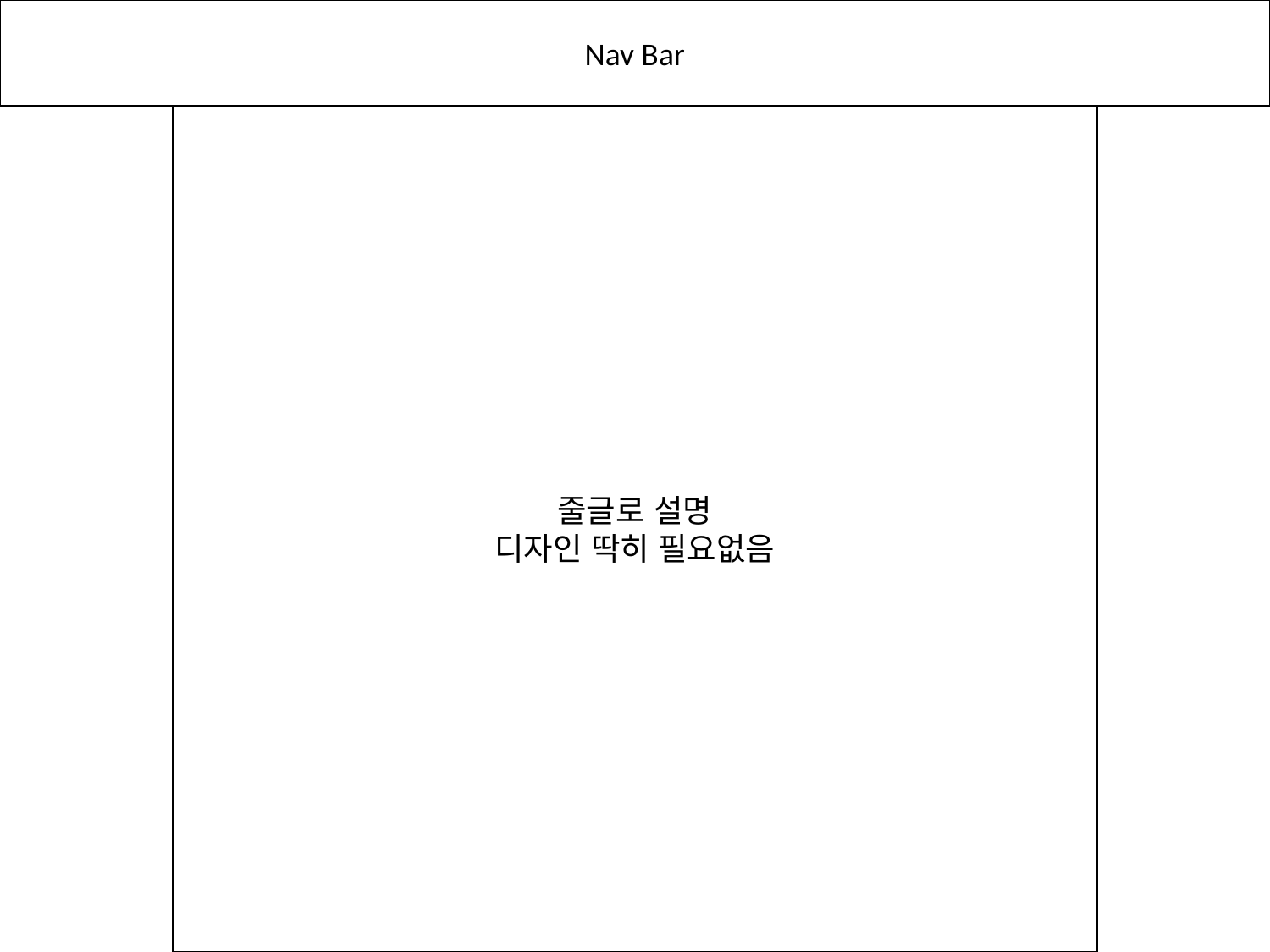

Nav Bar
줄글로 설명
디자인 딱히 필요없음
About us